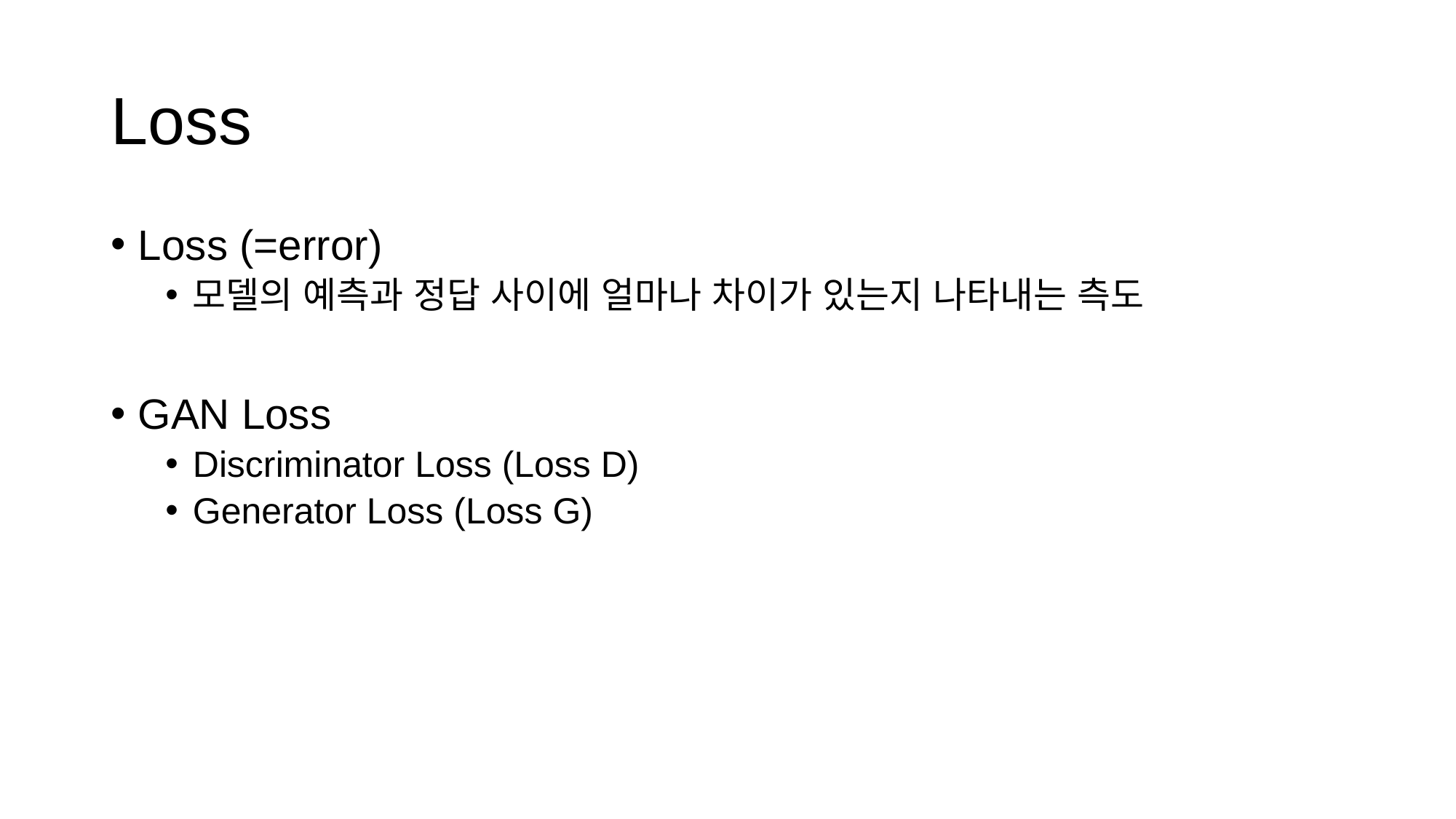

# Loss
Loss (=error)
모델의 예측과 정답 사이에 얼마나 차이가 있는지 나타내는 측도

GAN Loss
Discriminator Loss (Loss D)
Generator Loss (Loss G)